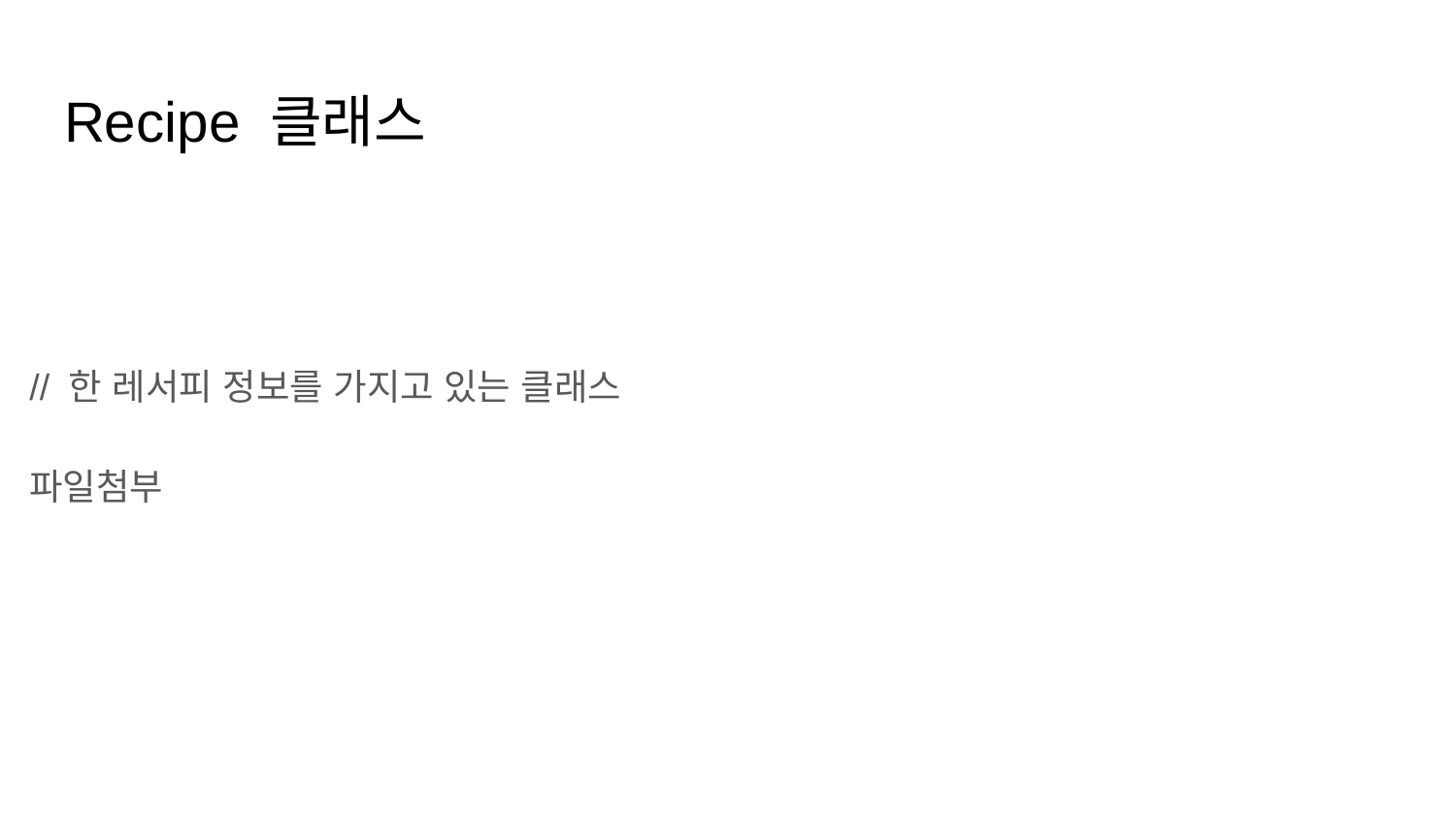

# Recipe 클래스
// 한 레서피 정보를 가지고 있는 클래스

파일첨부